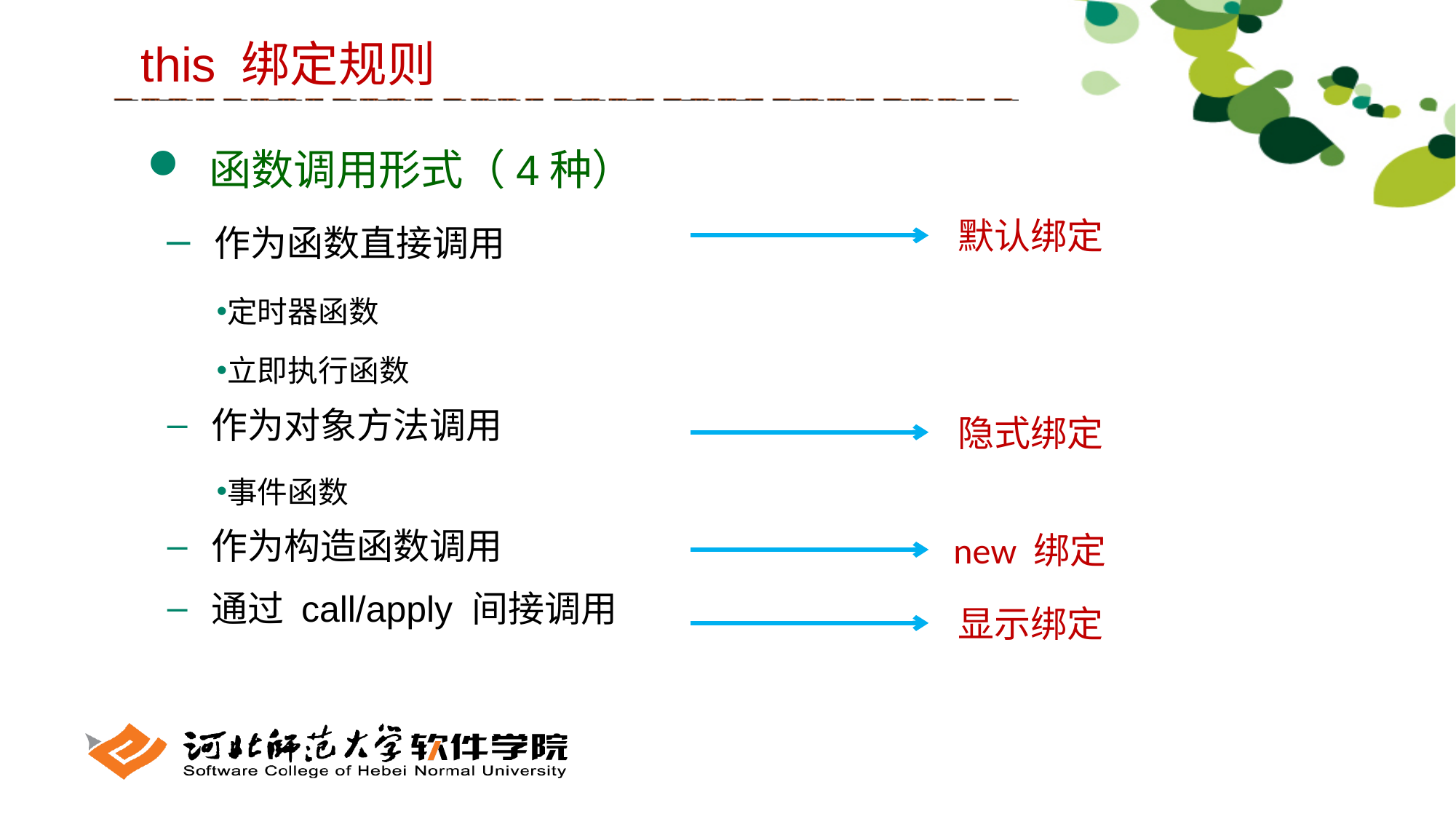

this 绑定规则
 函数调用形式（4种）
 作为函数直接调用
定时器函数
立即执行函数
 作为对象方法调用
事件函数
 作为构造函数调用
 通过 call/apply 间接调用

默认绑定
隐式绑定
new 绑定
显示绑定